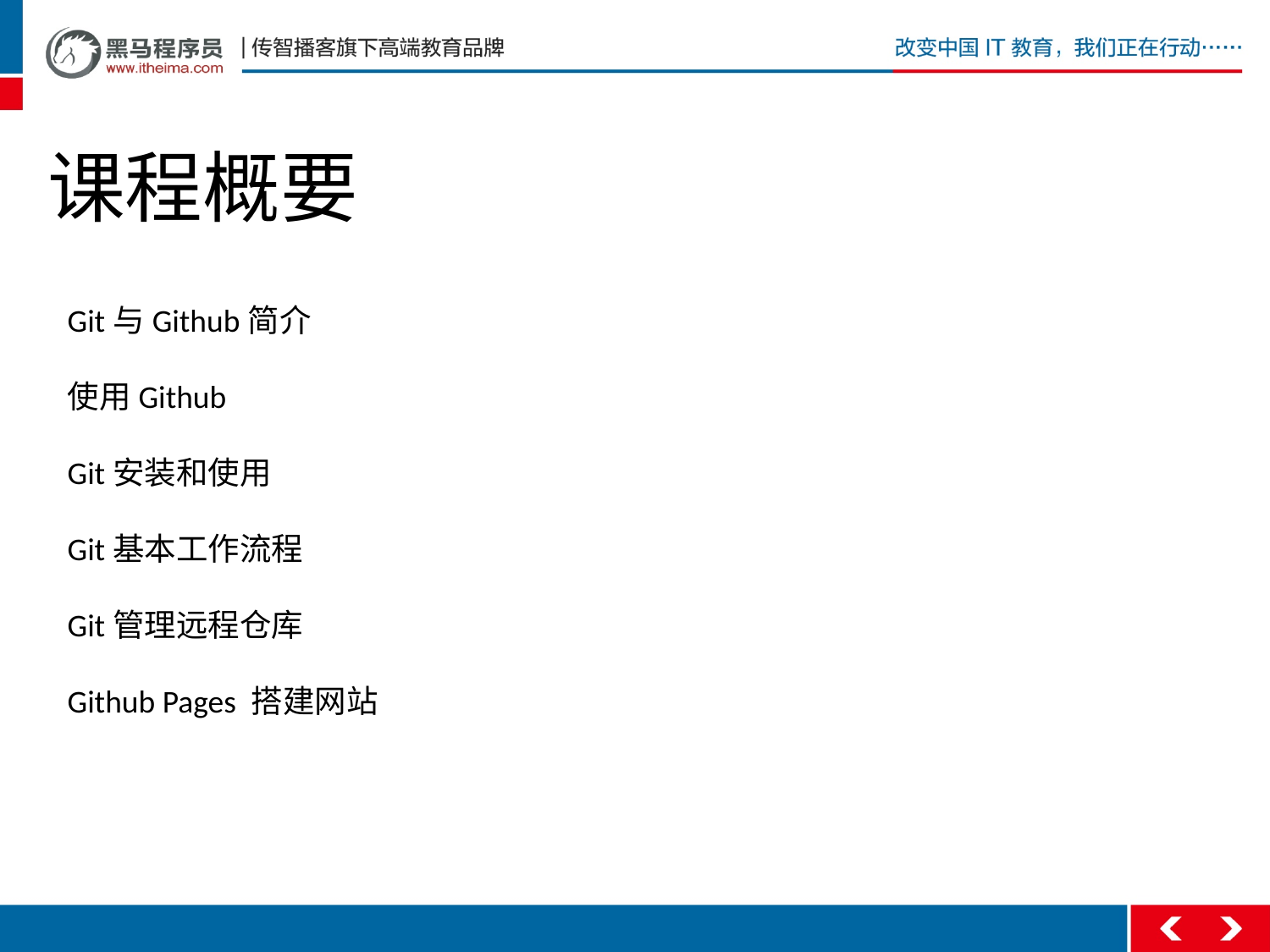

# 课程概要

Git与Github简介
使用Github
Git安装和使用
Git基本工作流程
Git管理远程仓库
Github Pages 搭建网站